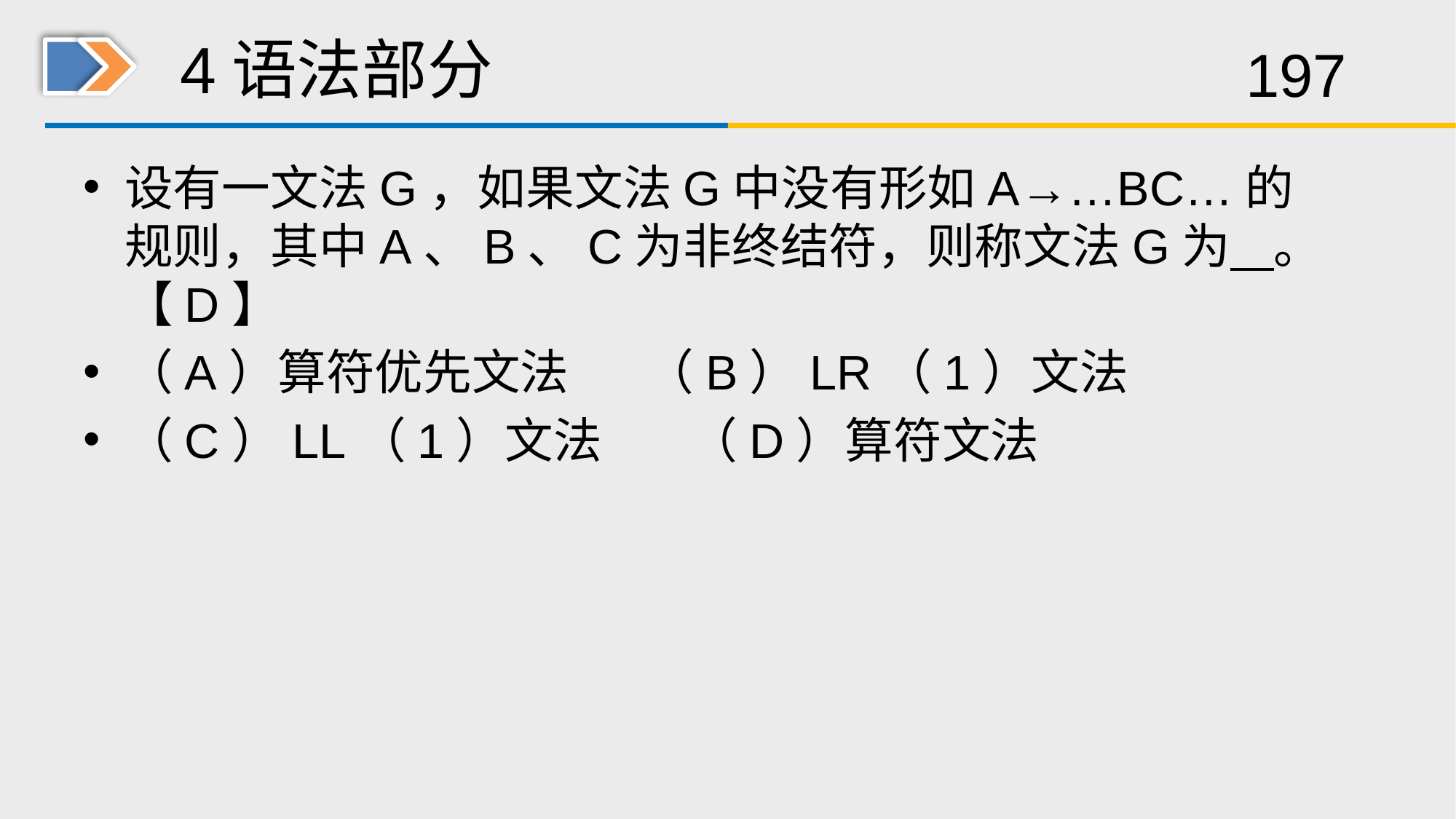

# 4语法部分
197
设有一文法G，如果文法G中没有形如A→…BC…的规则，其中A、B、C为非终结符，则称文法G为    。【D】
（A）算符优先文法       （B）LR（1）文法
（C）LL（1）文法        （D）算符文法